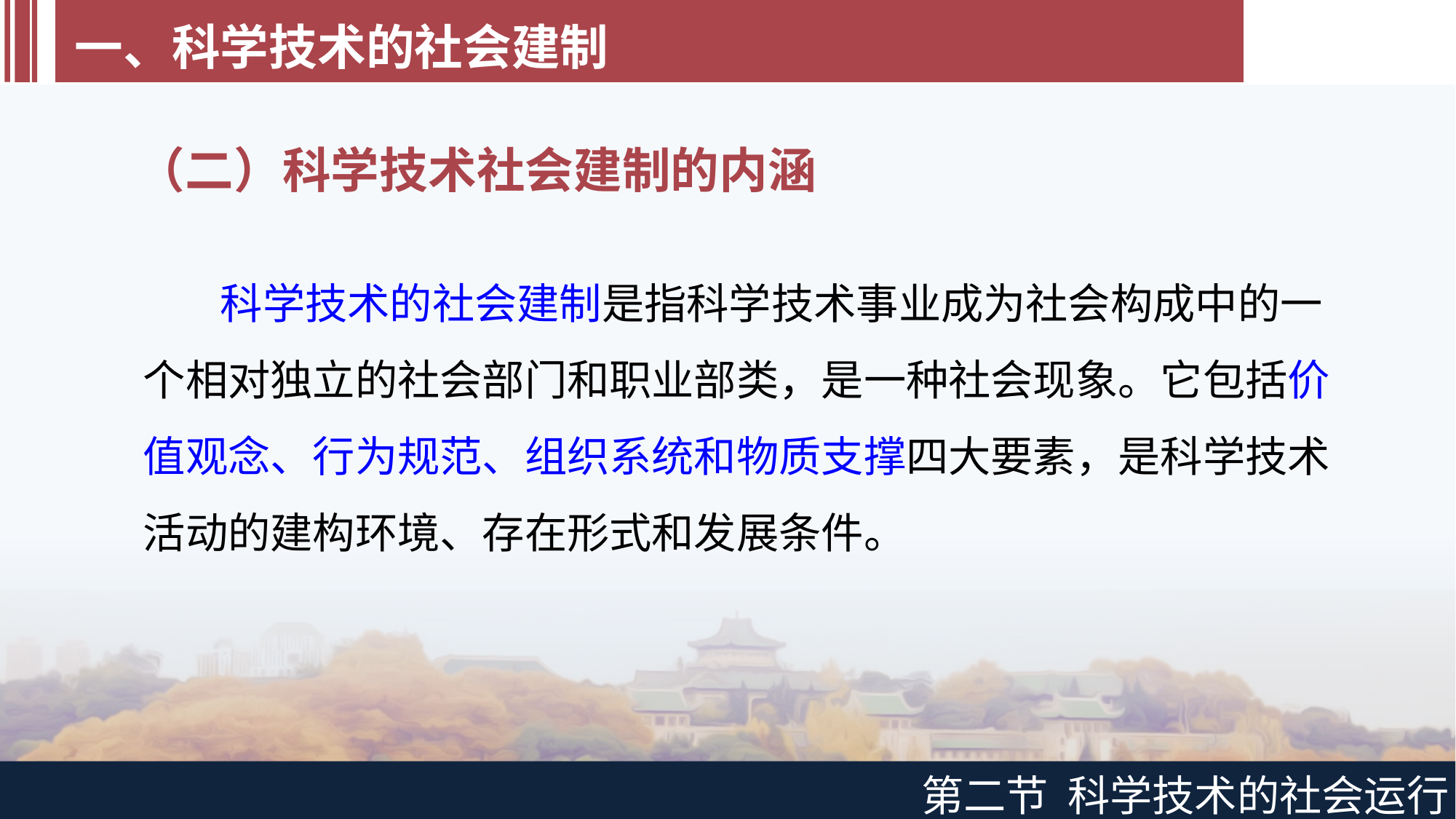

一、科学技术的社会建制
（二）科学技术社会建制的内涵

科学技术的社会建制是指科学技术事业成为社会构成中的一个相对独立的社会部门和职业部类，是一种社会现象。它包括价值观念、行为规范、组织系统和物质支撑四大要素，是科学技术活动的建构环境、存在形式和发展条件。
第二节  科学技术的社会运行